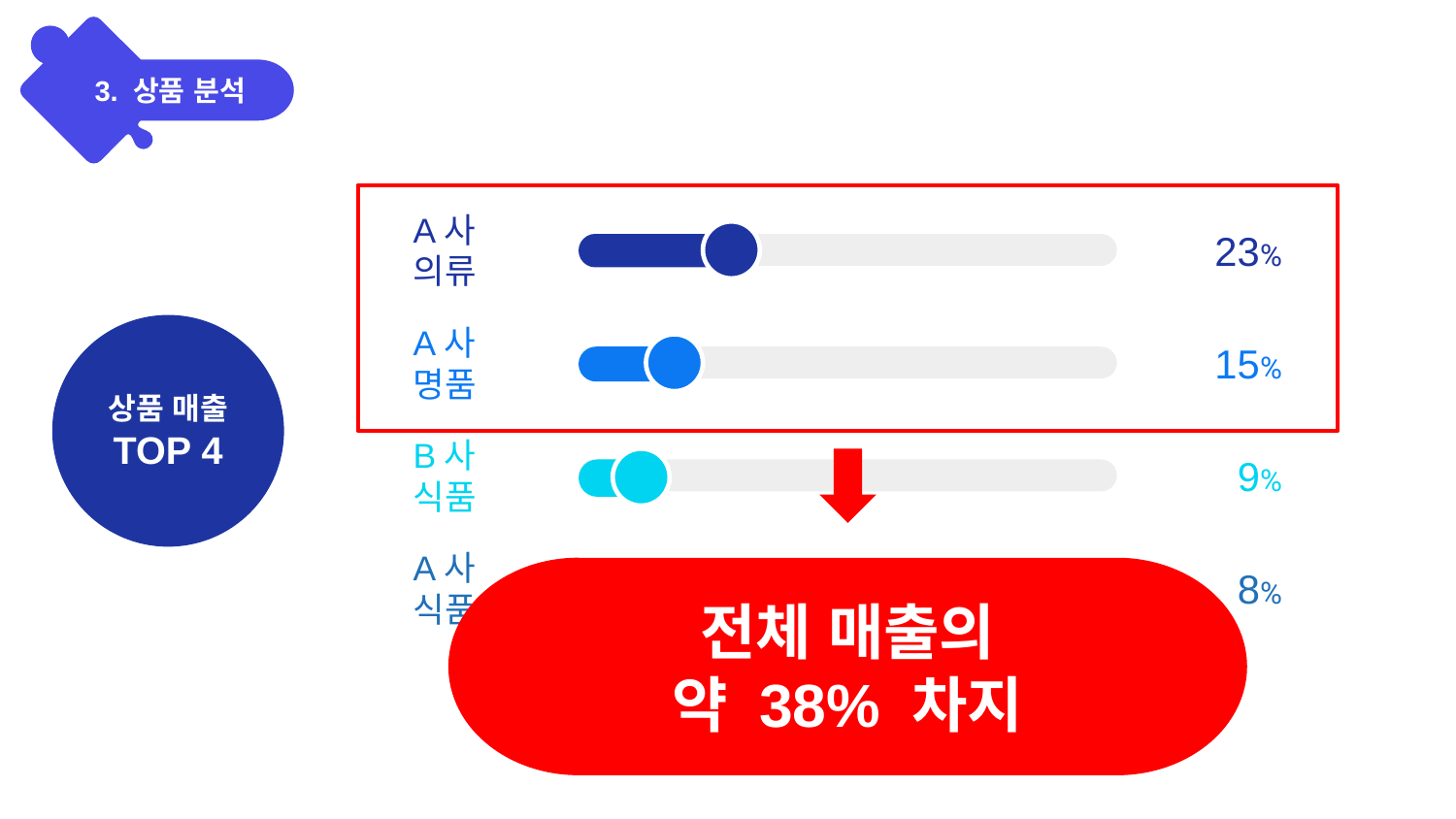

3. 상품 분석

A사
의류
23%

상품 매출
TOP 4

A사
명품
15%

B사
식품
9%

A사
식품
8%

전체 매출의
약 38% 차지